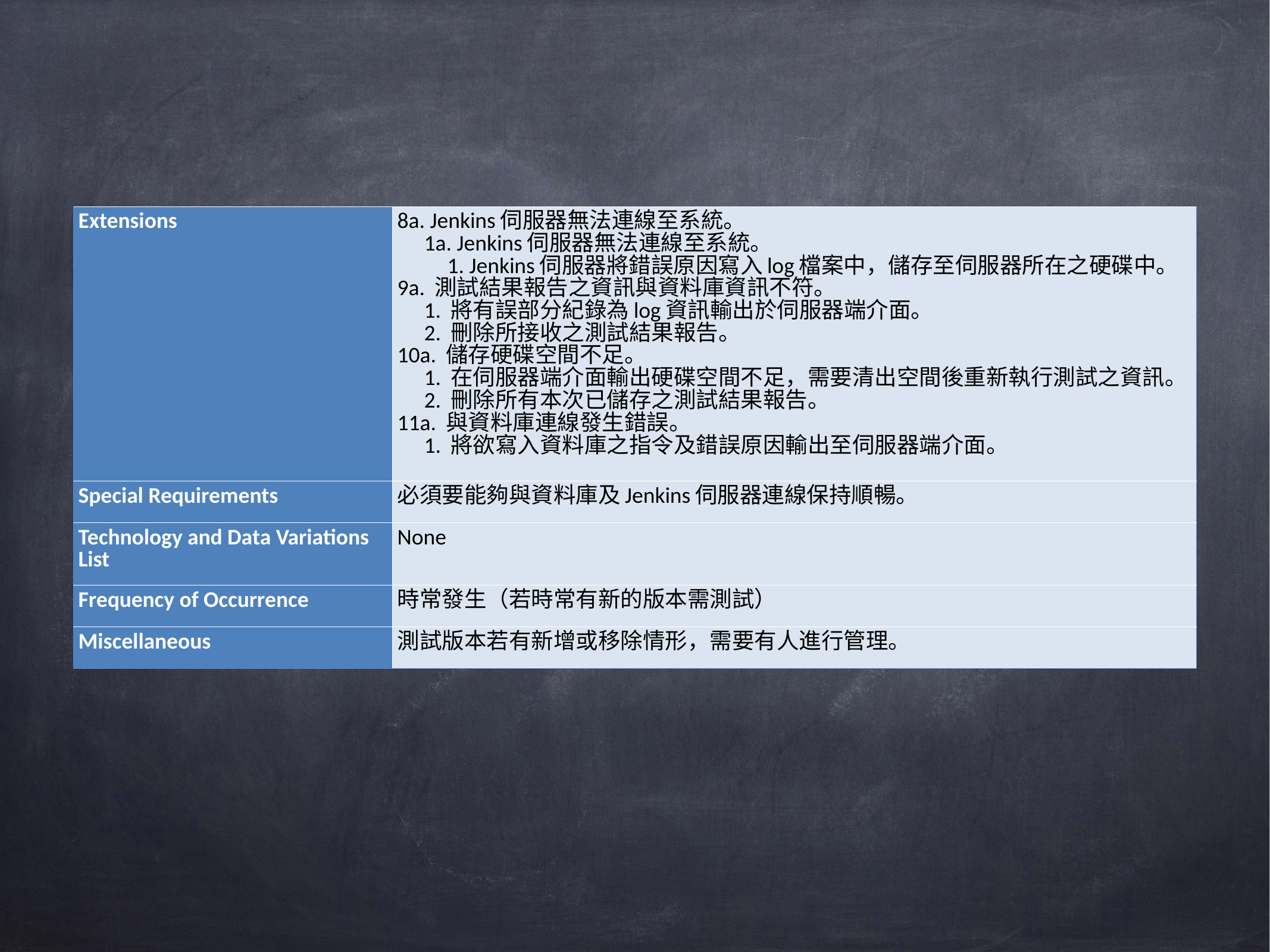

10
| Extensions | 8a. Jenkins伺服器無法連線至系統。 　1a. Jenkins伺服器無法連線至系統。 1. Jenkins伺服器將錯誤原因寫入log檔案中，儲存至伺服器所在之硬碟中。 9a. 測試結果報告之資訊與資料庫資訊不符。 　1. 將有誤部分紀錄為log資訊輸出於伺服器端介面。 　2. 刪除所接收之測試結果報告。 10a. 儲存硬碟空間不足。 　1. 在伺服器端介面輸出硬碟空間不足，需要清出空間後重新執行測試之資訊。 　2. 刪除所有本次已儲存之測試結果報告。 11a. 與資料庫連線發生錯誤。 　1. 將欲寫入資料庫之指令及錯誤原因輸出至伺服器端介面。 |
| --- | --- |
| Special Requirements | 必須要能夠與資料庫及Jenkins伺服器連線保持順暢。 |
| Technology and Data Variations List | None |
| Frequency of Occurrence | 時常發生（若時常有新的版本需測試） |
| Miscellaneous | 測試版本若有新增或移除情形，需要有人進行管理。 |